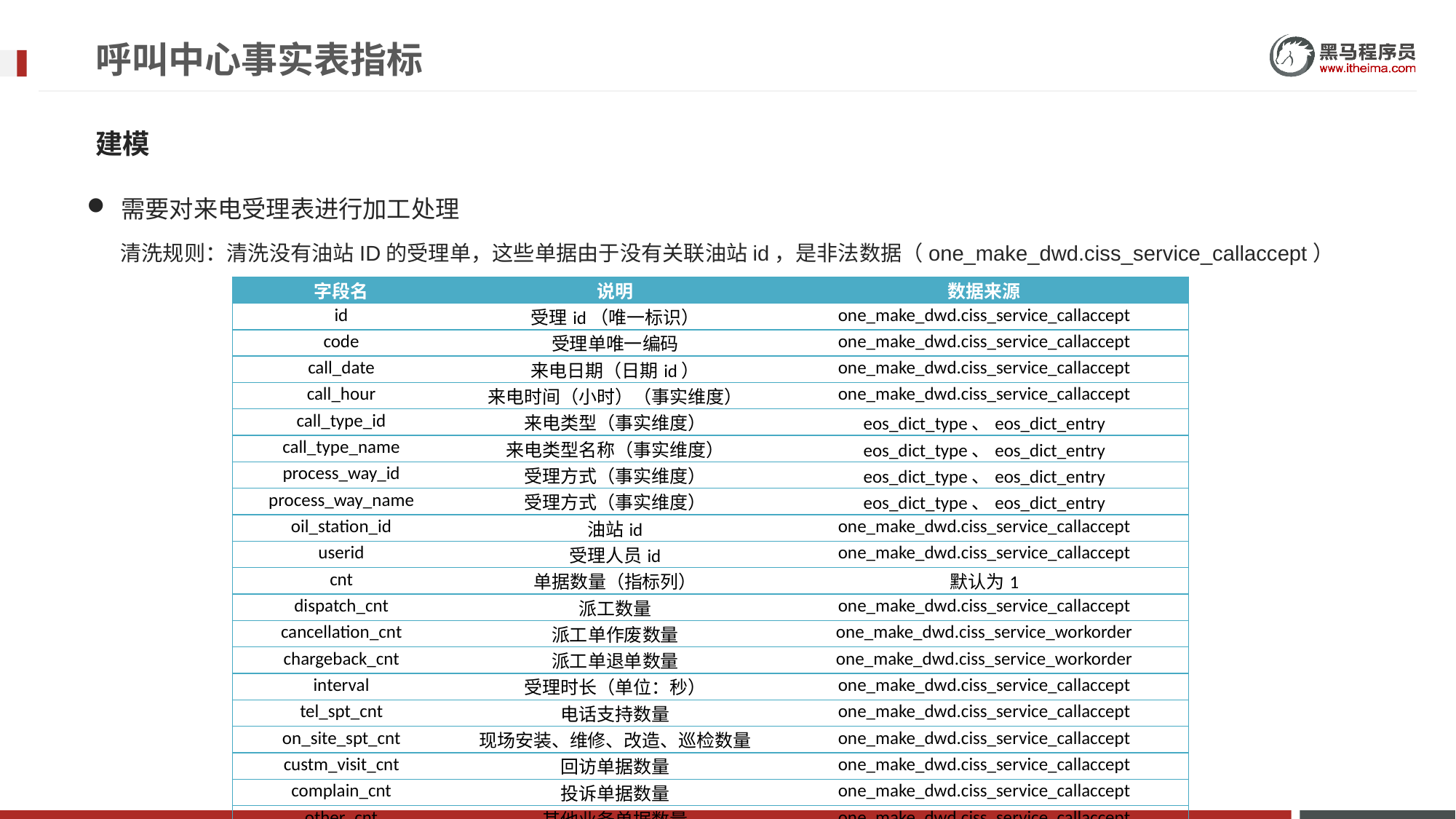

# 呼叫中心事实表指标
建模
需要对来电受理表进行加工处理
      清洗规则：清洗没有油站ID的受理单，这些单据由于没有关联油站id，是非法数据（one_make_dwd.ciss_service_callaccept）

| 字段名 | 说明 | 数据来源 |
| --- | --- | --- |
| id | 受理id（唯一标识） | one\_make\_dwd.ciss\_service\_callaccept |
| code | 受理单唯一编码 | one\_make\_dwd.ciss\_service\_callaccept |
| call\_date | 来电日期（日期id） | one\_make\_dwd.ciss\_service\_callaccept |
| call\_hour | 来电时间（小时）（事实维度） | one\_make\_dwd.ciss\_service\_callaccept |
| call\_type\_id | 来电类型（事实维度） | eos\_dict\_type、eos\_dict\_entry |
| call\_type\_name | 来电类型名称（事实维度） | eos\_dict\_type、eos\_dict\_entry |
| process\_way\_id | 受理方式（事实维度） | eos\_dict\_type、eos\_dict\_entry |
| process\_way\_name | 受理方式（事实维度） | eos\_dict\_type、eos\_dict\_entry |
| oil\_station\_id | 油站id | one\_make\_dwd.ciss\_service\_callaccept |
| userid | 受理人员id | one\_make\_dwd.ciss\_service\_callaccept |
| cnt | 单据数量（指标列） | 默认为1 |
| dispatch\_cnt | 派工数量 | one\_make\_dwd.ciss\_service\_callaccept |
| cancellation\_cnt | 派工单作废数量 | one\_make\_dwd.ciss\_service\_workorder |
| chargeback\_cnt | 派工单退单数量 | one\_make\_dwd.ciss\_service\_workorder |
| interval | 受理时长（单位：秒） | one\_make\_dwd.ciss\_service\_callaccept |
| tel\_spt\_cnt | 电话支持数量 | one\_make\_dwd.ciss\_service\_callaccept |
| on\_site\_spt\_cnt | 现场安装、维修、改造、巡检数量 | one\_make\_dwd.ciss\_service\_callaccept |
| custm\_visit\_cnt | 回访单据数量 | one\_make\_dwd.ciss\_service\_callaccept |
| complain\_cnt | 投诉单据数量 | one\_make\_dwd.ciss\_service\_callaccept |
| other\_cnt | 其他业务单据数量 | one\_make\_dwd.ciss\_service\_callaccept |